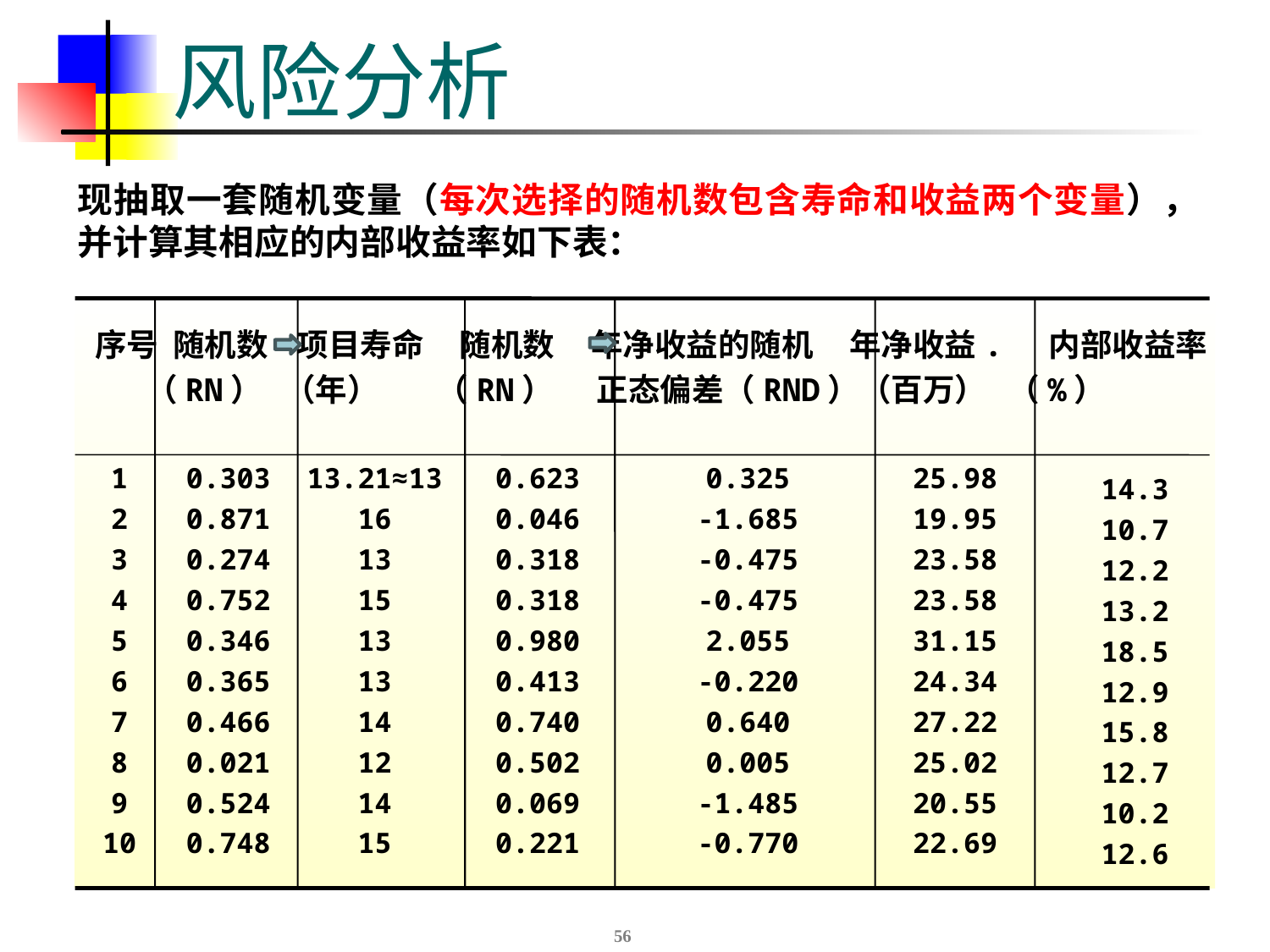

# 风险分析
现抽取一套随机变量（每次选择的随机数包含寿命和收益两个变量），并计算其相应的内部收益率如下表：

序号  随机数    项目寿命     随机数     年净收益的随机     年净收益.  内部收益率
      （RN）   （年）        （RN）      正态偏差（RND）（百万）   （%）

1
2
3
4
5
6
7
8
9
10
0.303
0.871
0.274
0.752
0.346
0.365
0.466
0.021
0.524
0.748
13.21≈13
16
13
15
13
13
14
12
14
15
0.623
0.046
0.318
0.318
0.980
0.413
0.740
0.502
0.069
0.221
0.325
-1.685
-0.475
-0.475
2.055
-0.220
0.640
0.005
-1.485
-0.770
25.98
19.95
23.58
23.58
31.15
24.34
27.22
25.02
20.55
22.69

14.3
10.7
12.2
13.2
18.5
12.9
15.8
12.7
10.2
12.6

56